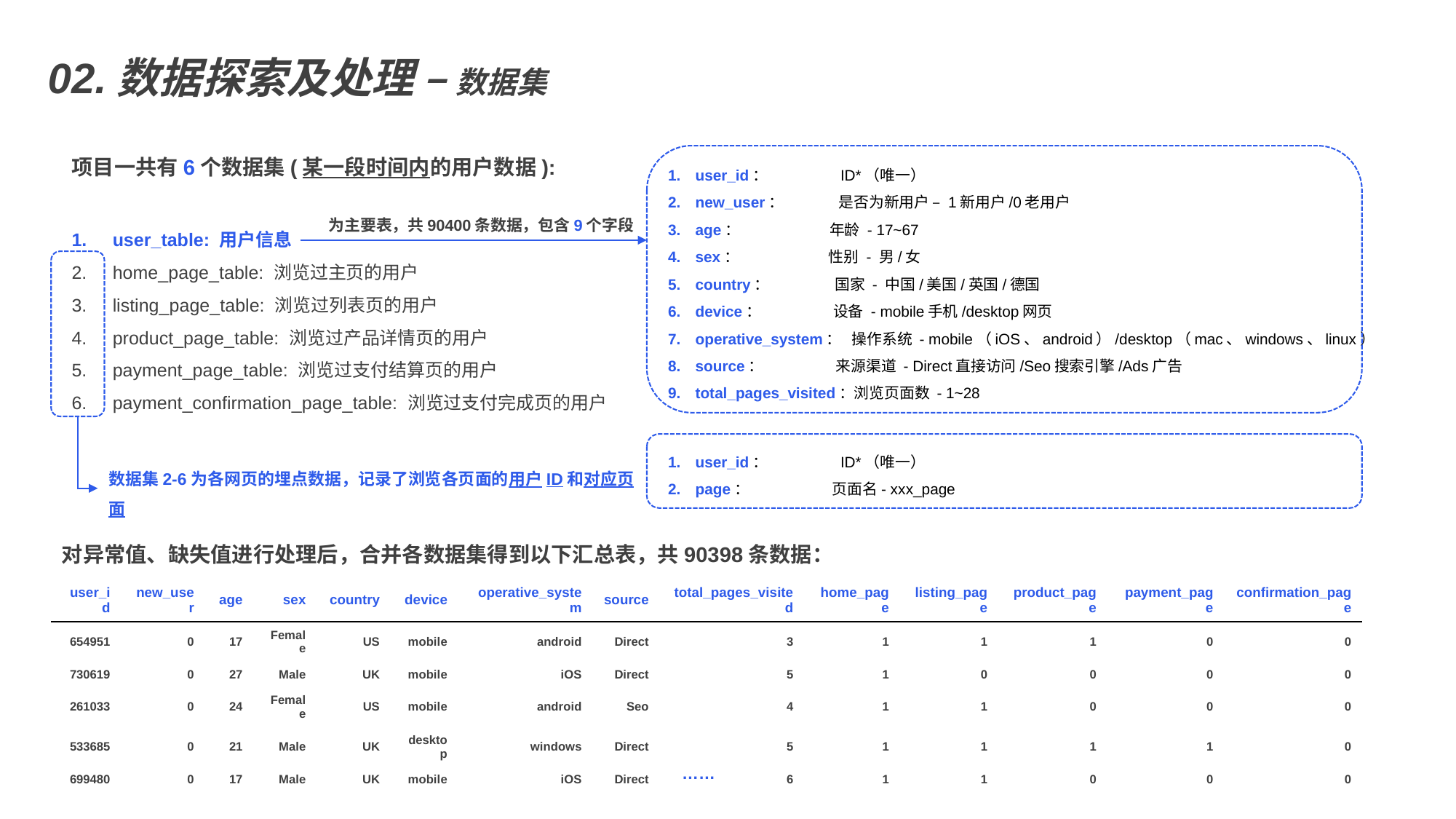

02.数据探索及处理 – 数据集
项目一共有6个数据集(某一段时间内的用户数据):

user_table: 用户信息
home_page_table: 浏览过主页的用户
listing_page_table: 浏览过列表页的用户
product_page_table: 浏览过产品详情页的用户
payment_page_table: 浏览过支付结算页的用户
payment_confirmation_page_table: 浏览过支付完成页的用户

user_id：                    ID*（唯一）
new_user：                是否为新用户 – 1新用户/0老用户
age：                          年龄 - 17~67
sex：                          性别 - 男/女
country：                   国家 - 中国/美国/英国/德国
device：                     设备 - mobile手机/desktop网页
operative_system：   操作系统 - mobile（iOS、android）/desktop（mac、windows、linux）
source：                     来源渠道 - Direct直接访问/Seo搜索引擎/Ads广告
total_pages_visited：浏览页面数 - 1~28
为主要表，共90400条数据，包含9个字段

user_id：                    ID*（唯一）
page：                        页面名- xxx_page
数据集2-6为各网页的埋点数据，记录了浏览各页面的用户ID和对应页面
对异常值、缺失值进行处理后，合并各数据集得到以下汇总表，共90398条数据：
| user\_id | new\_user | age | sex | country | device | operative\_system | source | total\_pages\_visited | home\_page | listing\_page | product\_page | payment\_page | confirmation\_page |
| --- | --- | --- | --- | --- | --- | --- | --- | --- | --- | --- | --- | --- | --- |
| 654951 | 0 | 17 | Female | US | mobile | android | Direct | 3 | 1 | 1 | 1 | 0 | 0 |
| 730619 | 0 | 27 | Male | UK | mobile | iOS | Direct | 5 | 1 | 0 | 0 | 0 | 0 |
| 261033 | 0 | 24 | Female | US | mobile | android | Seo | 4 | 1 | 1 | 0 | 0 | 0 |
| 533685 | 0 | 21 | Male | UK | desktop | windows | Direct | 5 | 1 | 1 | 1 | 1 | 0 |
| 699480 | 0 | 17 | Male | UK | mobile | iOS | Direct | 6 | 1 | 1 | 0 | 0 | 0 |
……